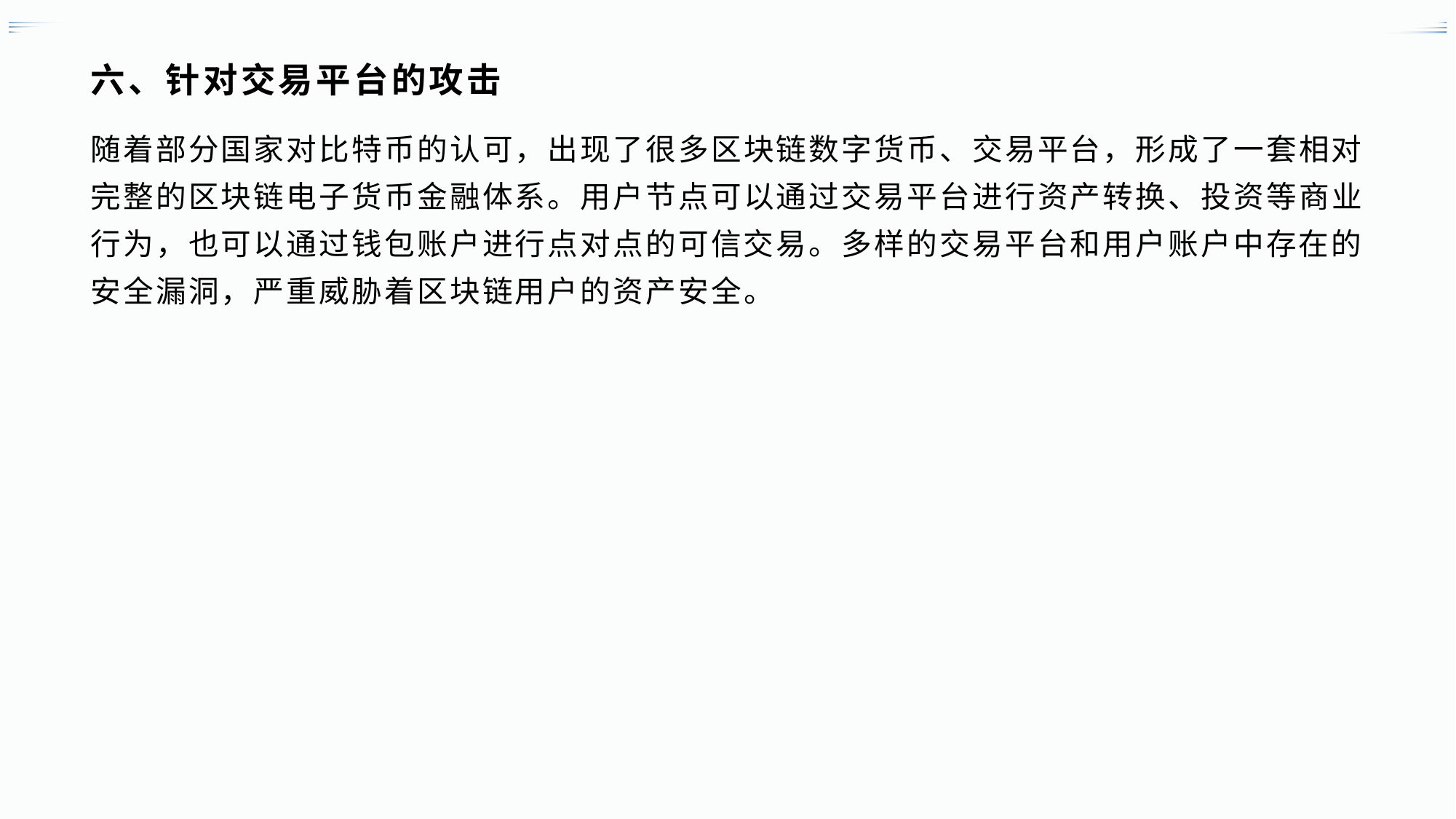

# 六、针对交易平台的攻击
随着部分国家对比特币的认可，出现了很多区块链数字货币、交易平台，形成了一套相对完整的区块链电子货币金融体系。用户节点可以通过交易平台进行资产转换、投资等商业行为，也可以通过钱包账户进行点对点的可信交易。多样的交易平台和用户账户中存在的安全漏洞，严重威胁着区块链用户的资产安全。